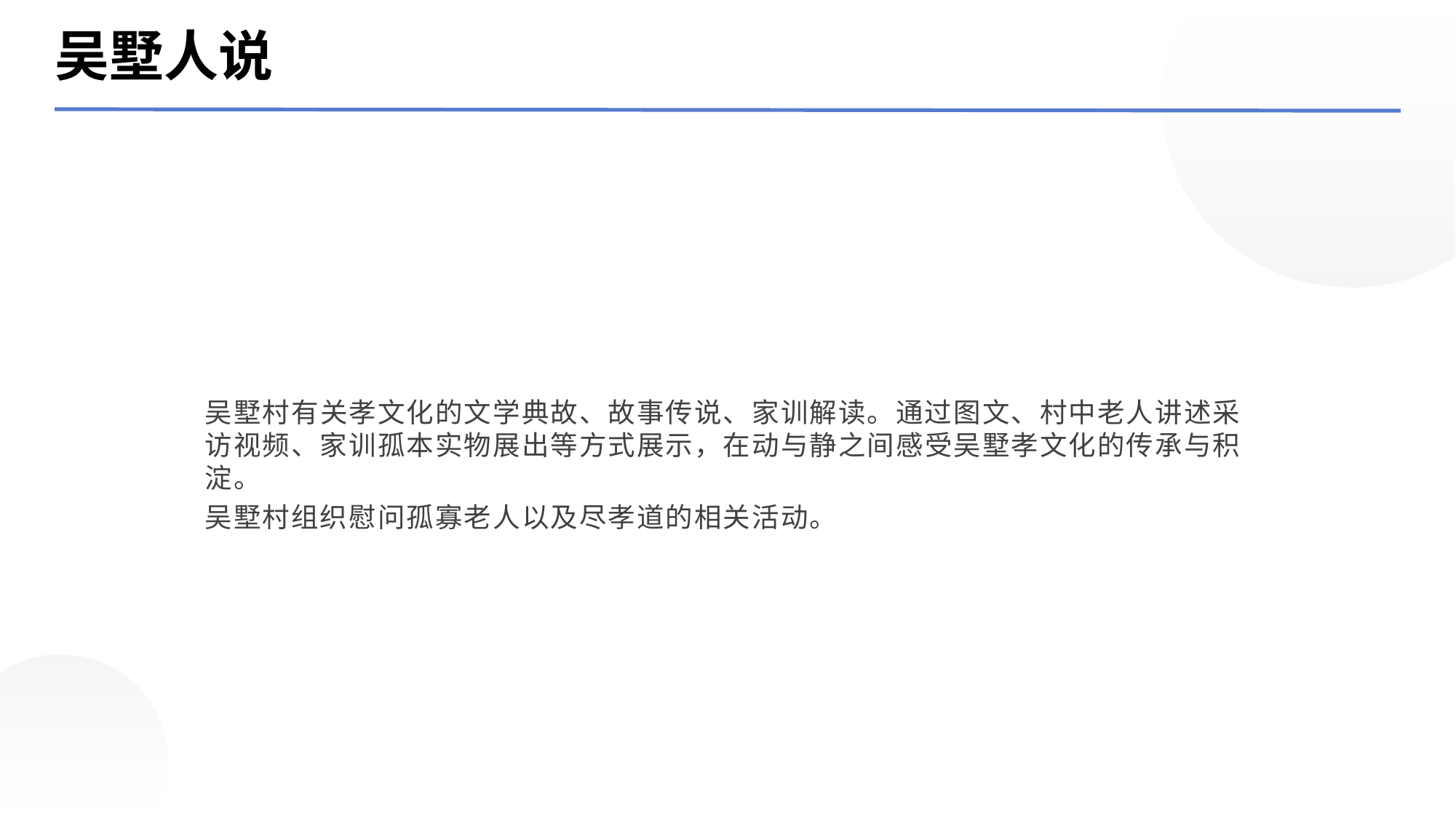

吴墅人说
吴墅村有关孝文化的文学典故、故事传说、家训解读。通过图文、村中老人讲述采访视频、家训孤本实物展出等方式展示，在动与静之间感受吴墅孝文化的传承与积淀。
吴墅村组织慰问孤寡老人以及尽孝道的相关活动。